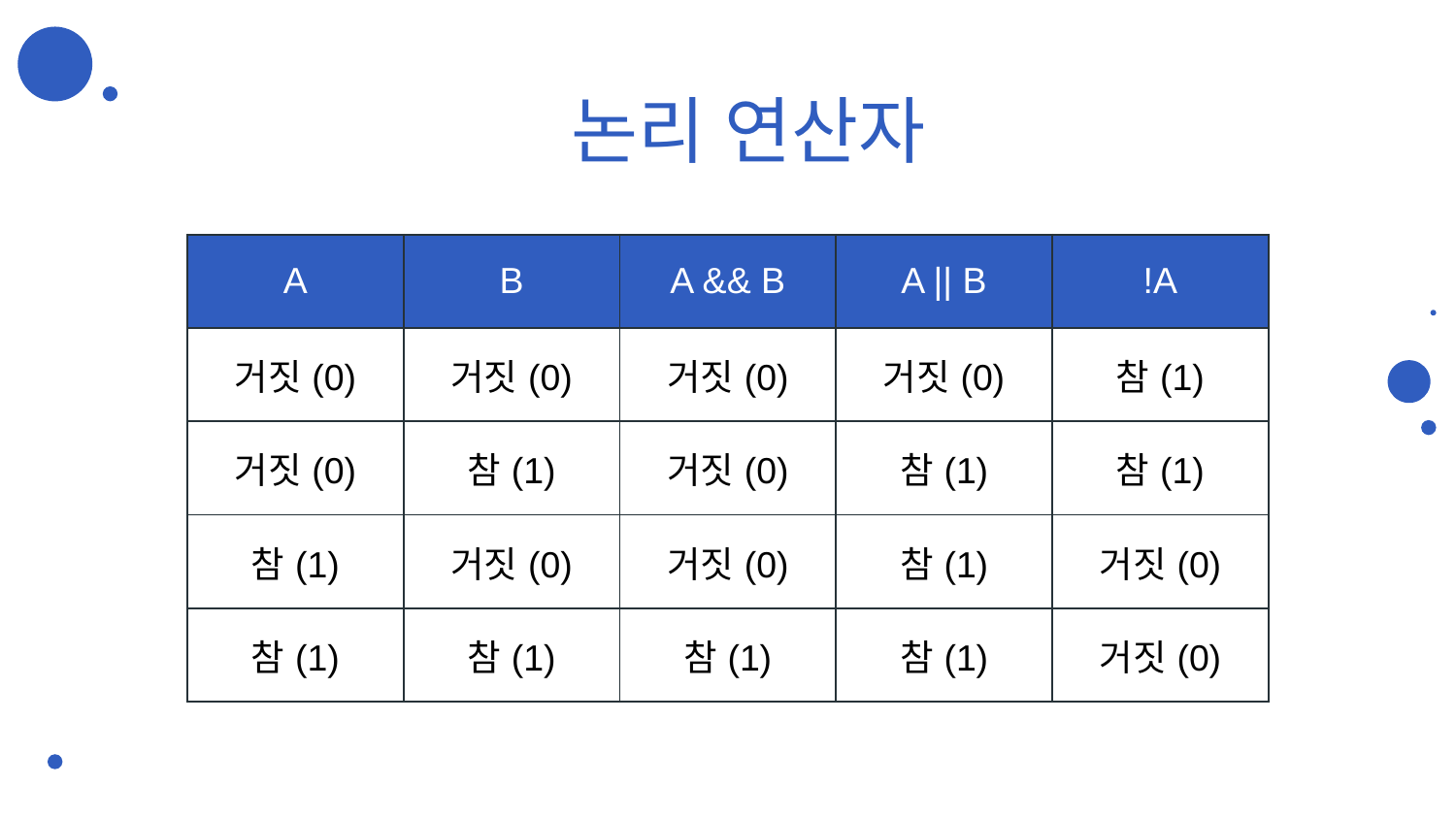

# 논리 연산자
| A | B | A && B | A || B | !A |
| --- | --- | --- | --- | --- |
| 거짓(0) | 거짓(0) | 거짓(0) | 거짓(0) | 참(1) |
| 거짓(0) | 참(1) | 거짓(0) | 참(1) | 참(1) |
| 참(1) | 거짓(0) | 거짓(0) | 참(1) | 거짓(0) |
| 참(1) | 참(1) | 참(1) | 참(1) | 거짓(0) |